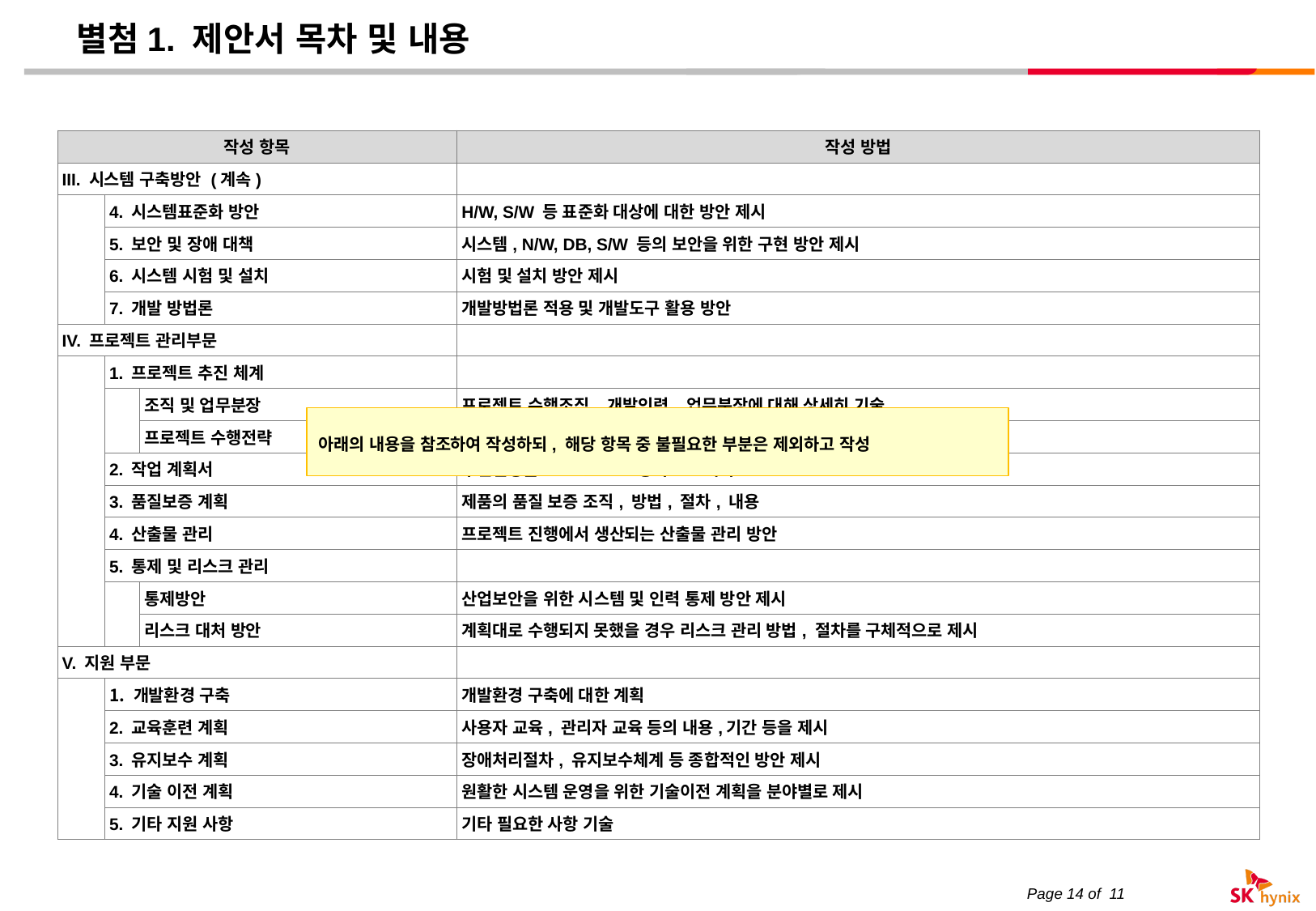

# 별첨1. 제안서 목차 및 내용
| 작성 항목 |  |  | 작성 방법 |
| --- | --- | --- | --- |
| III. 시스템 구축방안 (계속) |  |  |  |
|  | 4. 시스템표준화 방안 |  | H/W, S/W 등 표준화 대상에 대한 방안 제시 |
|  | 5. 보안 및 장애 대책 |  | 시스템, N/W, DB, S/W 등의 보안을 위한 구현 방안 제시 |
|  | 6. 시스템 시험 및 설치 |  | 시험 및 설치 방안 제시 |
|  | 7. 개발 방법론 |  | 개발방법론 적용 및 개발도구 활용 방안 |
| IV. 프로젝트 관리부문 |  |  |  |
|  | 1. 프로젝트 추진 체계 |  |  |
|  |  | 조직 및 업무분장 | 프로젝트 수행조직, 개발인력, 업무분장에 대해 상세히 기술 |
|  |  | 프로젝트 수행전략 | 원활한 프로젝트 수행을 위한 전략 기술 |
|  | 2. 작업 계획서 |  | 추진일정을 Pert Chart 형식으로 제시 |
|  | 3. 품질보증 계획 |  | 제품의 품질 보증 조직, 방법, 절차, 내용 |
|  | 4. 산출물 관리 |  | 프로젝트 진행에서 생산되는 산출물 관리 방안 |
|  | 5. 통제 및 리스크 관리 |  |  |
|  |  | 통제방안 | 산업보안을 위한 시스템 및 인력 통제 방안 제시 |
|  |  | 리스크 대처 방안 | 계획대로 수행되지 못했을 경우 리스크 관리 방법, 절차를 구체적으로 제시 |
| V. 지원 부문 |  |  |  |
|  | 개발환경 구축 |  | 개발환경 구축에 대한 계획 |
|  | 2. 교육훈련 계획 |  | 사용자 교육, 관리자 교육 등의 내용,기간 등을 제시 |
|  | 3. 유지보수 계획 |  | 장애처리절차, 유지보수체계 등 종합적인 방안 제시 |
|  | 4. 기술 이전 계획 |  | 원활한 시스템 운영을 위한 기술이전 계획을 분야별로 제시 |
|  | 5. 기타 지원 사항 |  | 기타 필요한 사항 기술 |
아래의 내용을 참조하여 작성하되, 해당 항목 중 불필요한 부분은 제외하고 작성